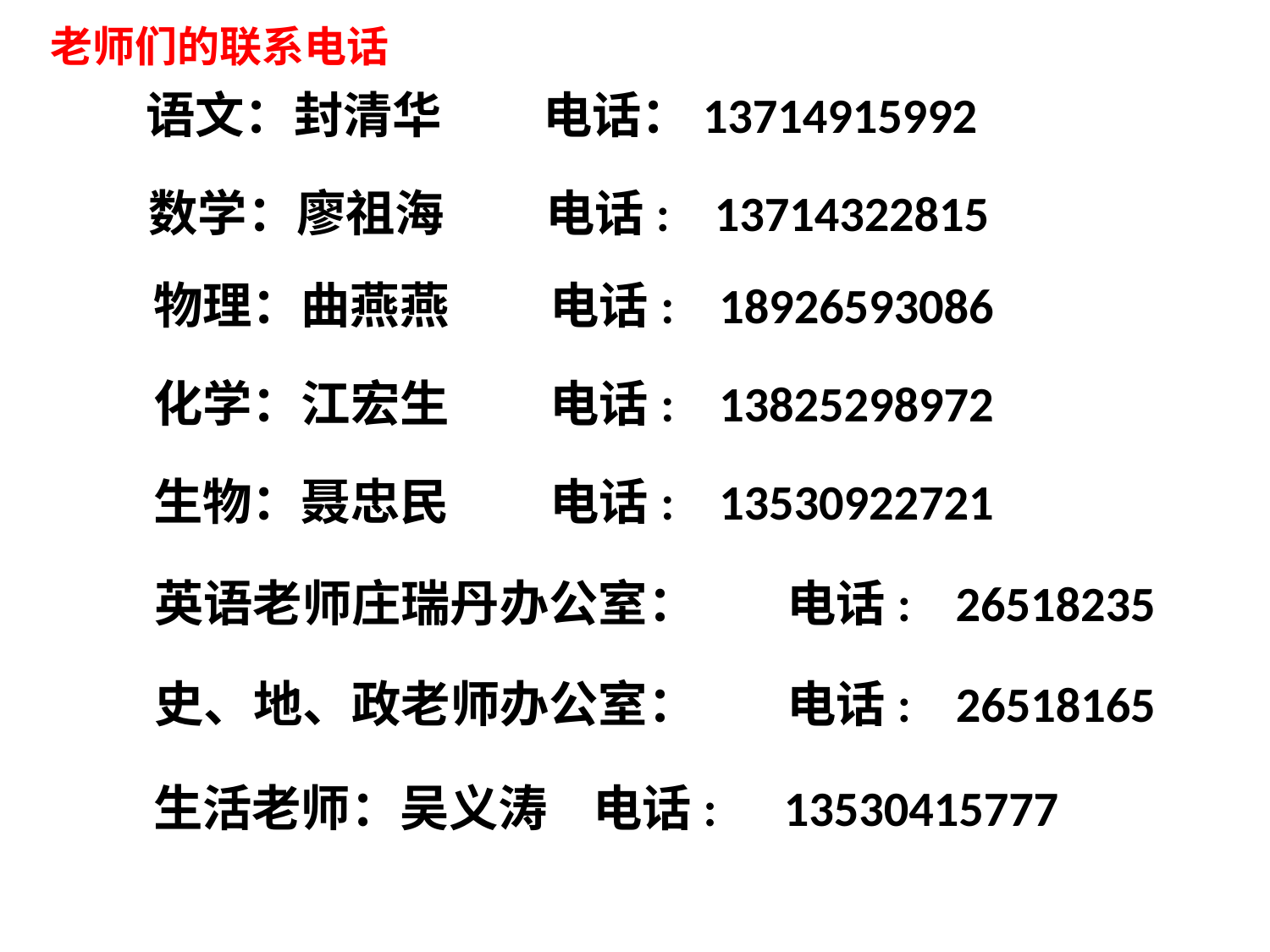

老师们的联系电话
语文：封清华         电话：13714915992
数学：廖祖海         电话:    13714322815
物理：曲燕燕         电话:    18926593086
化学：江宏生         电话:    13825298972
生物：聂忠民         电话:    13530922721
英语老师庄瑞丹办公室：        电话:    26518235
史、地、政老师办公室：        电话:    26518165
生活老师：吴义涛    电话:      13530415777